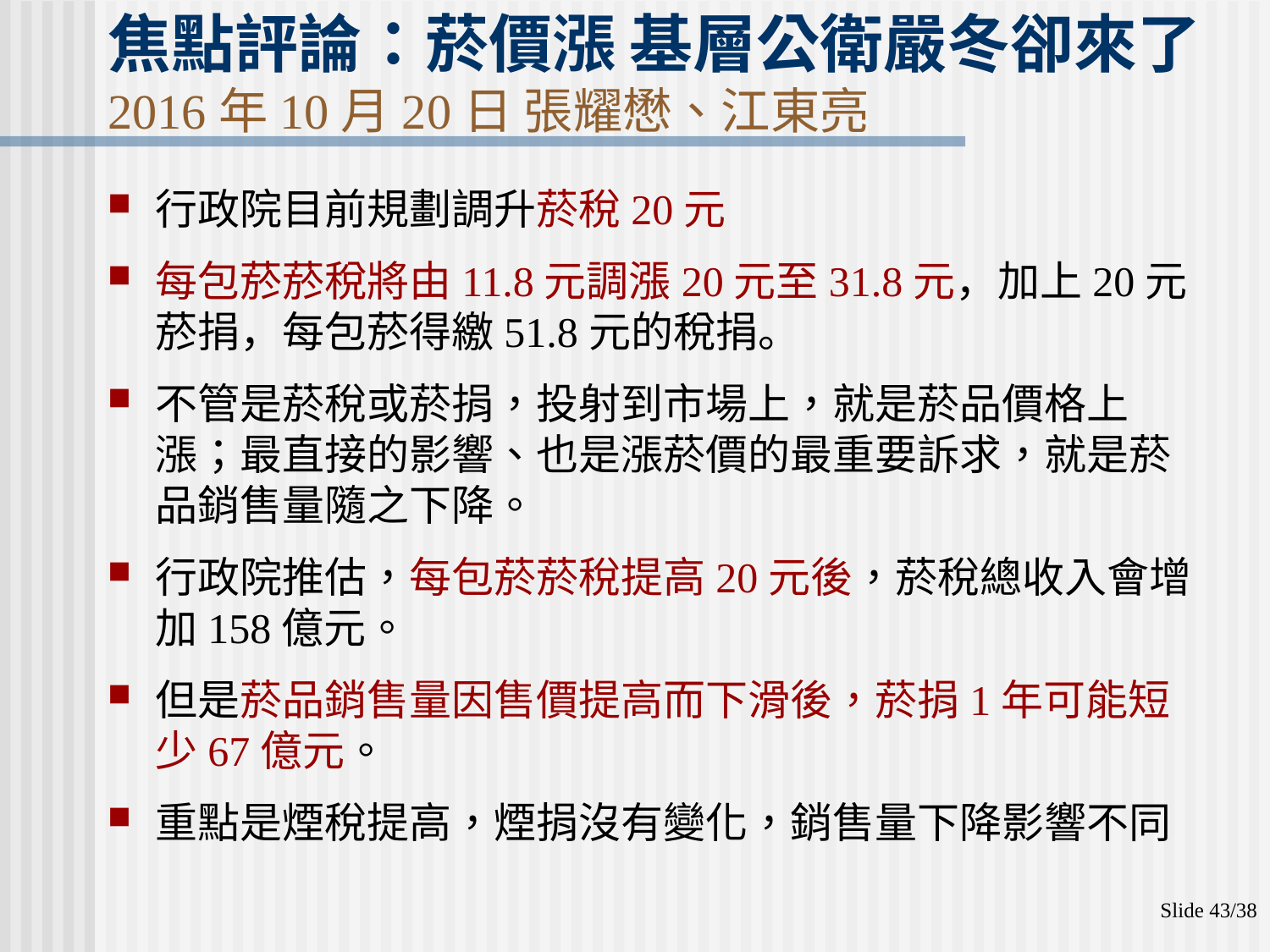

# 焦點評論：菸價漲 基層公衛嚴冬卻來了 2016年10月20日 張耀懋、江東亮
行政院目前規劃調升菸稅20元
每包菸菸稅將由11.8元調漲20元至31.8元，加上20元菸捐，每包菸得繳51.8元的稅捐。
不管是菸稅或菸捐，投射到市場上，就是菸品價格上漲；最直接的影響、也是漲菸價的最重要訴求，就是菸品銷售量隨之下降。
行政院推估，每包菸菸稅提高20元後，菸稅總收入會增加158億元。
但是菸品銷售量因售價提高而下滑後，菸捐1年可能短少67億元。
重點是煙稅提高，煙捐沒有變化，銷售量下降影響不同
Slide 43/38